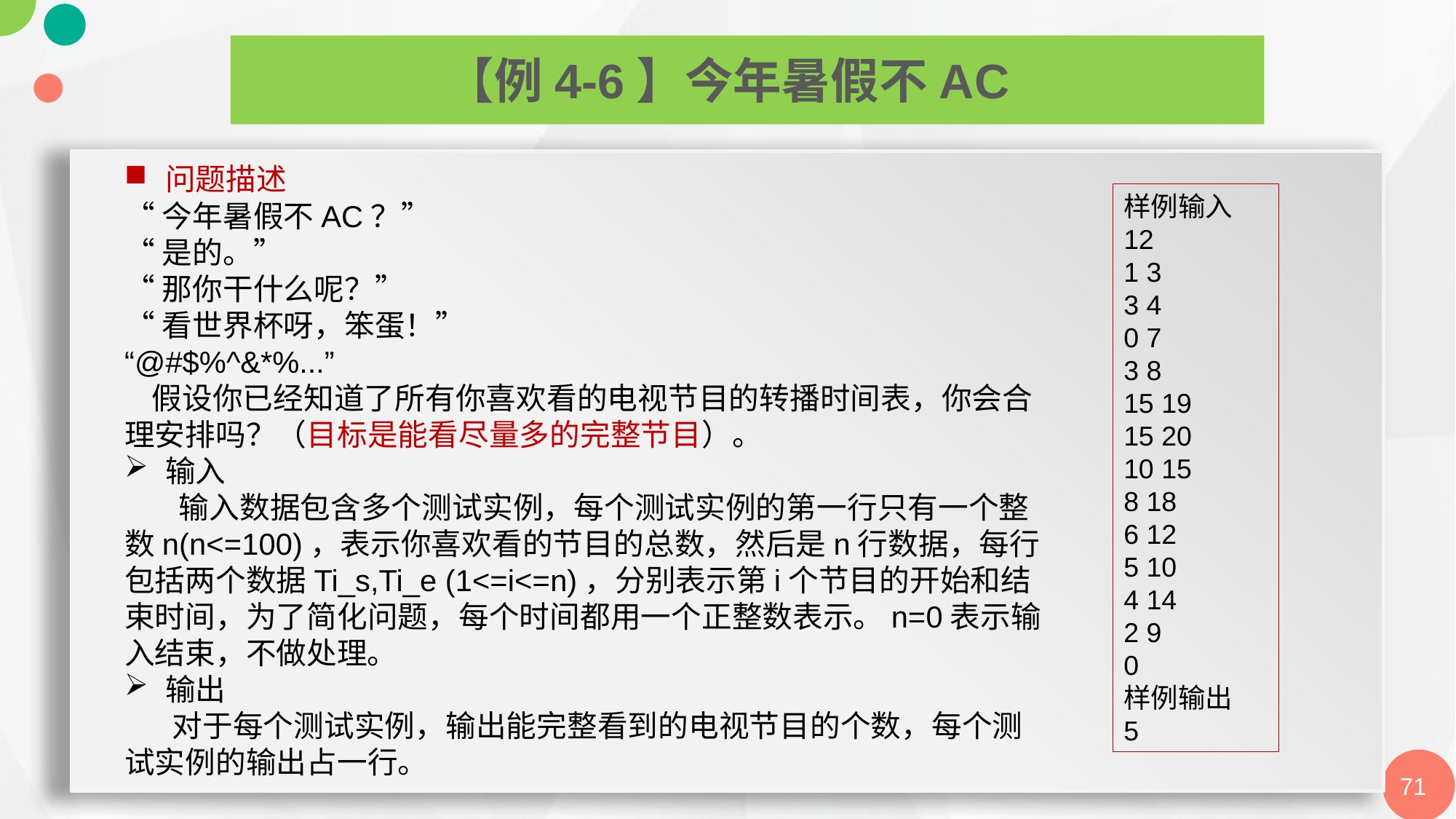

问题描述
“今年暑假不AC？”
“是的。”
“那你干什么呢？”
“看世界杯呀，笨蛋！”
“@#$%^&*%...”
   假设你已经知道了所有你喜欢看的电视节目的转播时间表，你会合理安排吗？（目标是能看尽量多的完整节目）。
输入
       输入数据包含多个测试实例，每个测试实例的第一行只有一个整数n(n<=100)，表示你喜欢看的节目的总数，然后是n行数据，每行包括两个数据Ti_s,Ti_e (1<=i<=n)，分别表示第i个节目的开始和结束时间，为了简化问题，每个时间都用一个正整数表示。n=0表示输入结束，不做处理。
输出
      对于每个测试实例，输出能完整看到的电视节目的个数，每个测试实例的输出占一行。
【例4-6】今年暑假不AC
样例输入
12
1 3
3 4
0 7
3 8
15 19
15 20
10 15
8 18
6 12
5 10
4 14
2 9
0
样例输出
5